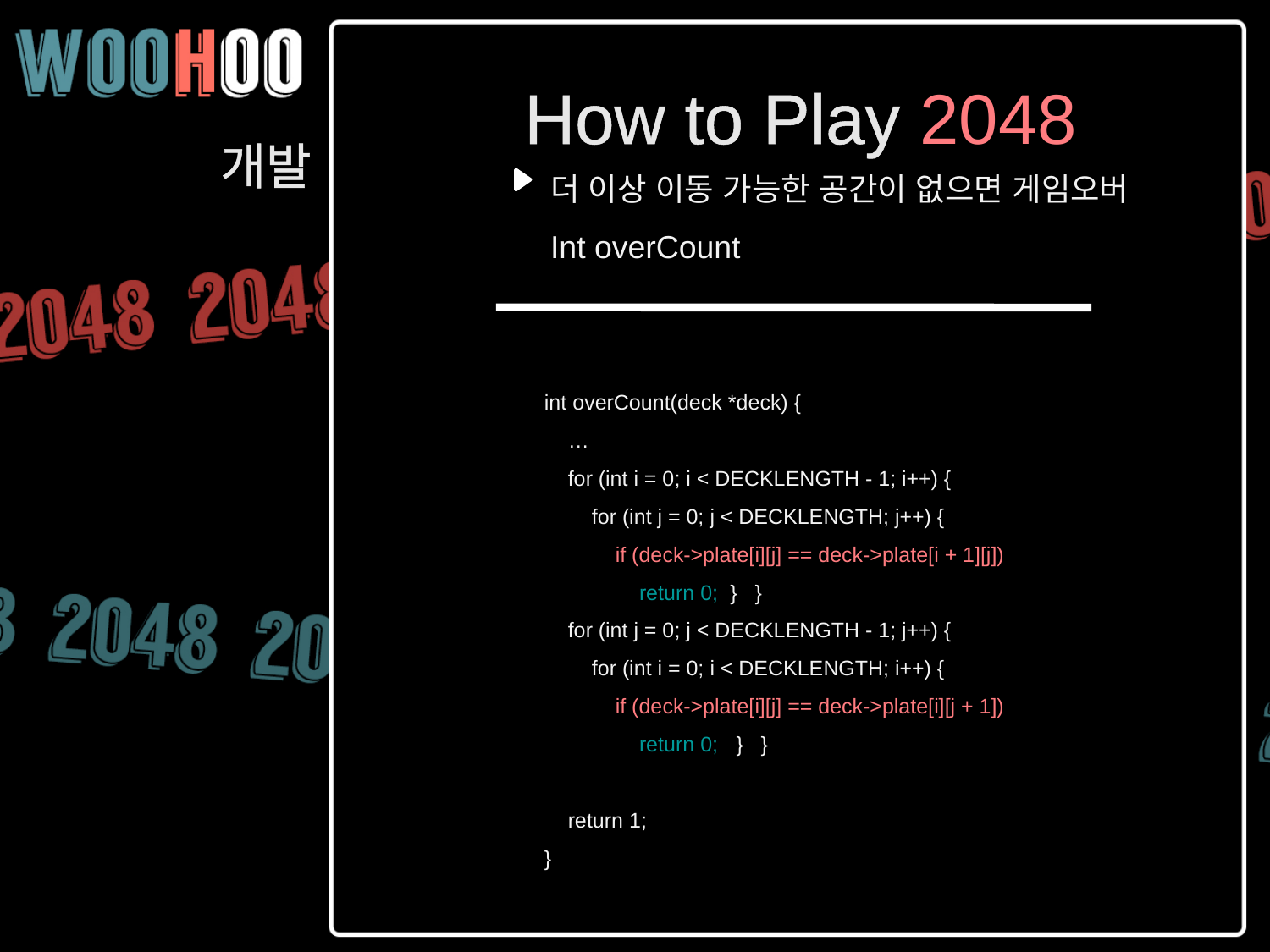

How to Play 2048
개발
더 이상 이동 가능한 공간이 없으면 게임오버
Int overCount

int overCount(deck *deck) {
    …
    for (int i = 0; i < DECKLENGTH - 1; i++) {
        for (int j = 0; j < DECKLENGTH; j++) {
            if (deck->plate[i][j] == deck->plate[i + 1][j])
                return 0;  }   }
    for (int j = 0; j < DECKLENGTH - 1; j++) {
        for (int i = 0; i < DECKLENGTH; i++) {
            if (deck->plate[i][j] == deck->plate[i][j + 1])
                return 0;   }   }

    return 1;
}